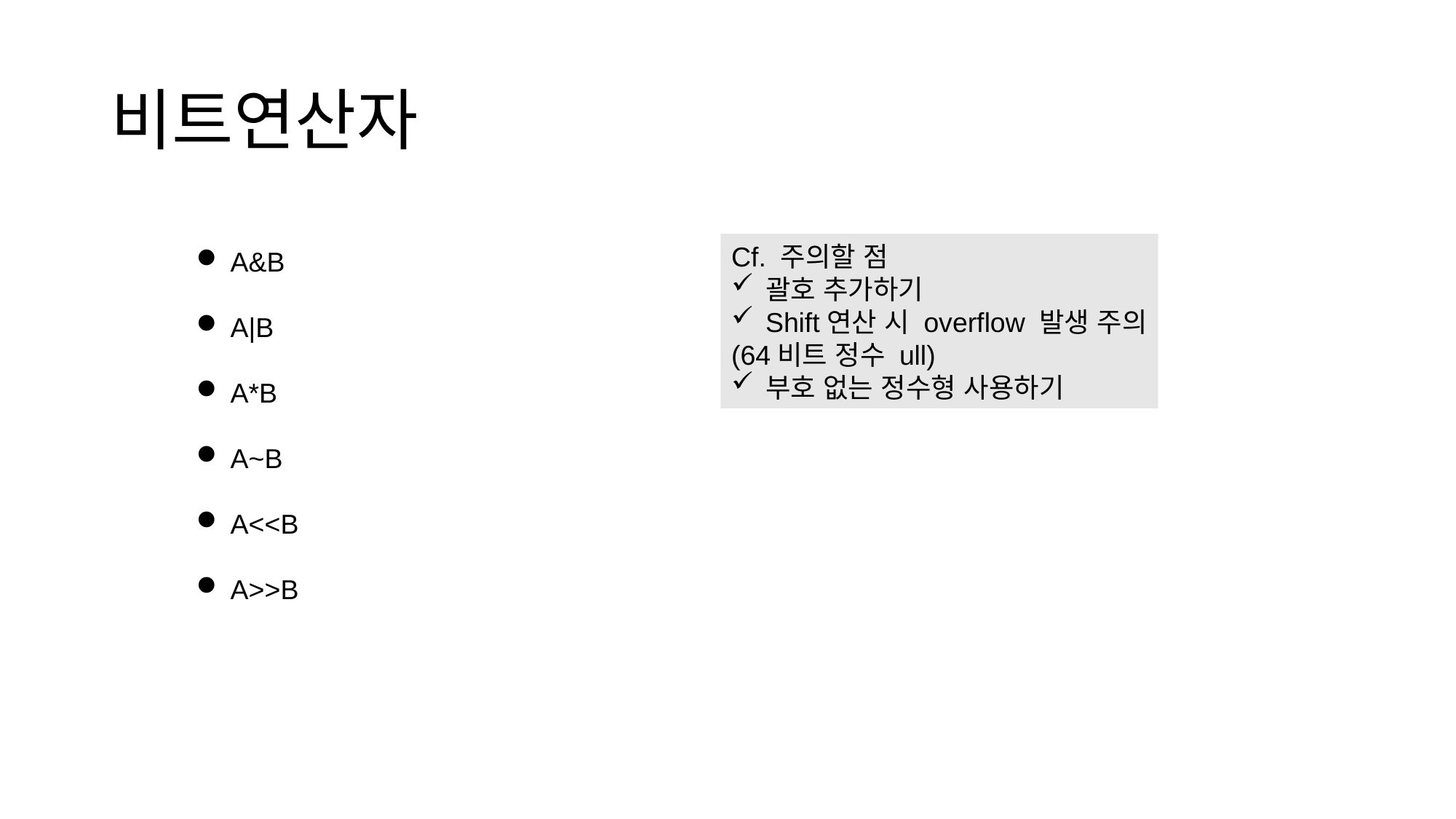

# 비트연산자
A&B
A|B
A*B
A~B
A<<B
A>>B
Cf. 주의할 점
괄호 추가하기
Shift연산 시 overflow 발생 주의
(64비트 정수 ull)
부호 없는 정수형 사용하기